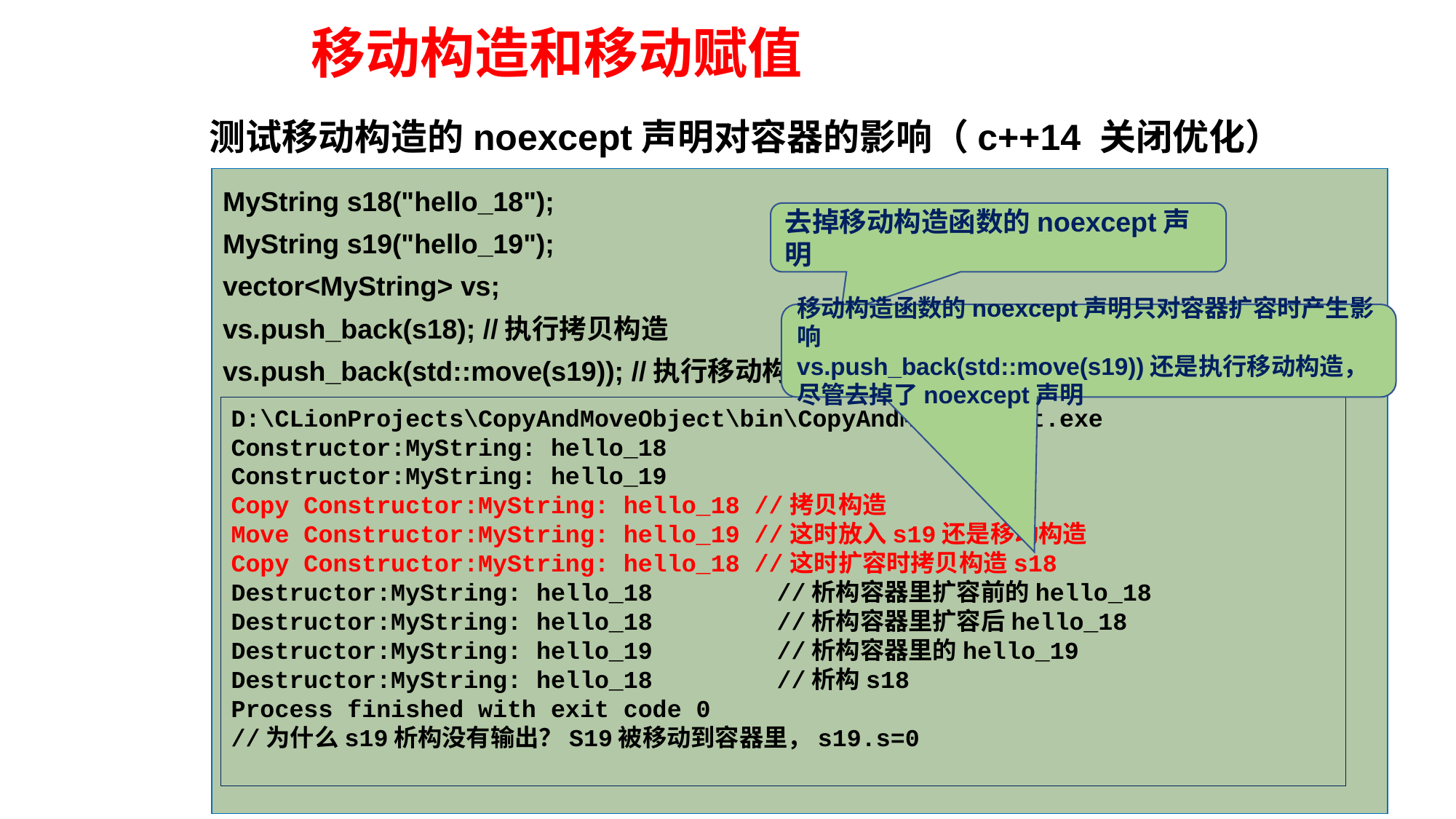

# 移动构造和移动赋值
测试移动构造的noexcept声明对容器的影响（c++14 关闭优化）
MyString s18("hello_18");
MyString s19("hello_19");
vector<MyString> vs;
vs.push_back(s18); //执行拷贝构造
vs.push_back(std::move(s19)); //执行移动构造
去掉移动构造函数的noexcept声明
移动构造函数的noexcept声明只对容器扩容时产生影响
vs.push_back(std::move(s19))还是执行移动构造，尽管去掉了noexcept声明
D:\CLionProjects\CopyAndMoveObject\bin\CopyAndMoveObject.exe
Constructor:MyString: hello_18
Constructor:MyString: hello_19
Copy Constructor:MyString: hello_18 //拷贝构造
Move Constructor:MyString: hello_19 //这时放入s19还是移动构造
Copy Constructor:MyString: hello_18 //这时扩容时拷贝构造s18
Destructor:MyString: hello_18		//析构容器里扩容前的hello_18
Destructor:MyString: hello_18		//析构容器里扩容后hello_18
Destructor:MyString: hello_19		//析构容器里的hello_19
Destructor:MyString: hello_18		//析构s18
Process finished with exit code 0
//为什么s19析构没有输出？S19被移动到容器里，s19.s=0